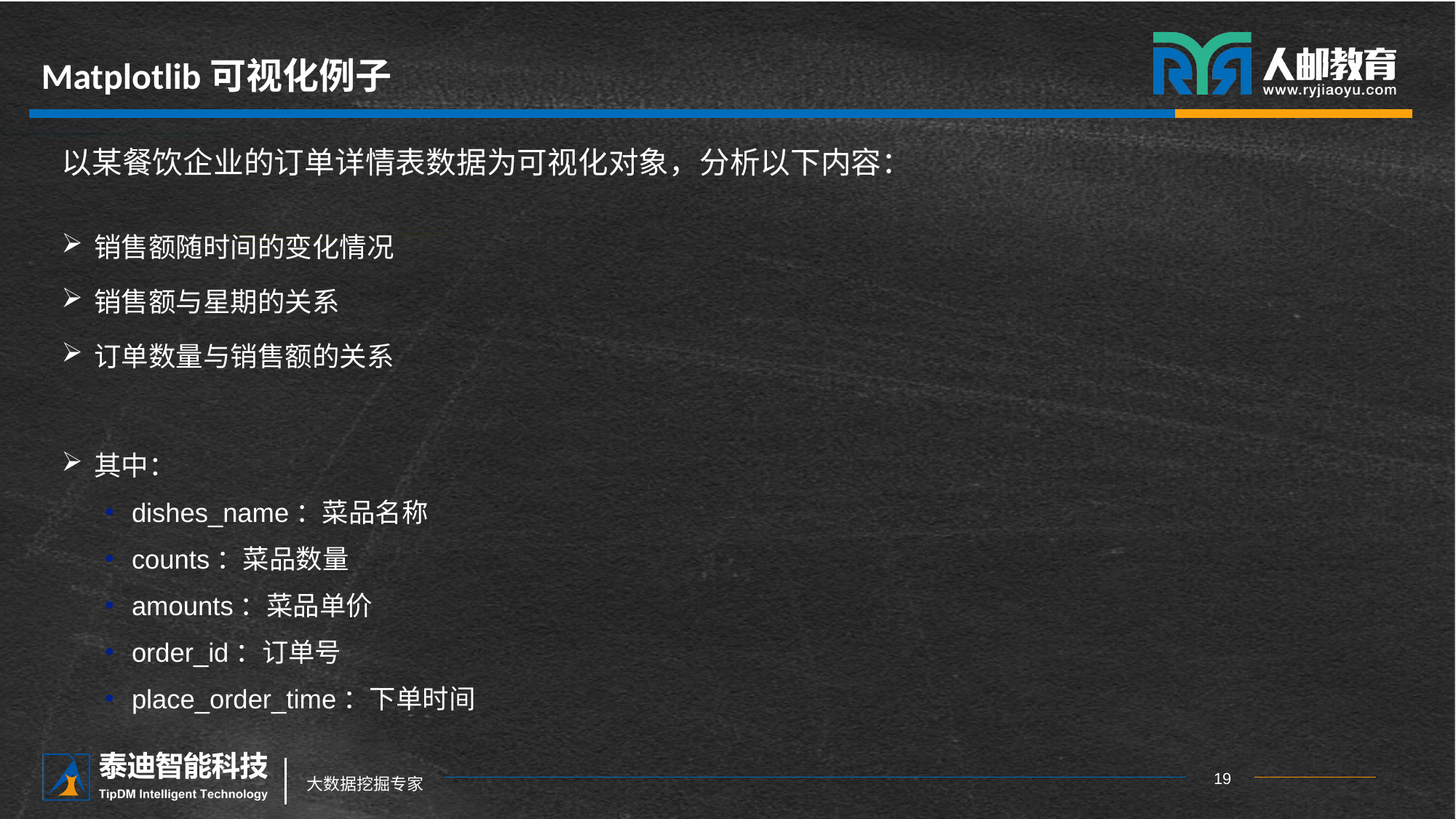

# Matplotlib可视化例子
以某餐饮企业的订单详情表数据为可视化对象，分析以下内容：
销售额随时间的变化情况
销售额与星期的关系
订单数量与销售额的关系

其中：
dishes_name：菜品名称
counts：菜品数量
amounts：菜品单价
order_id：订单号
place_order_time：下单时间